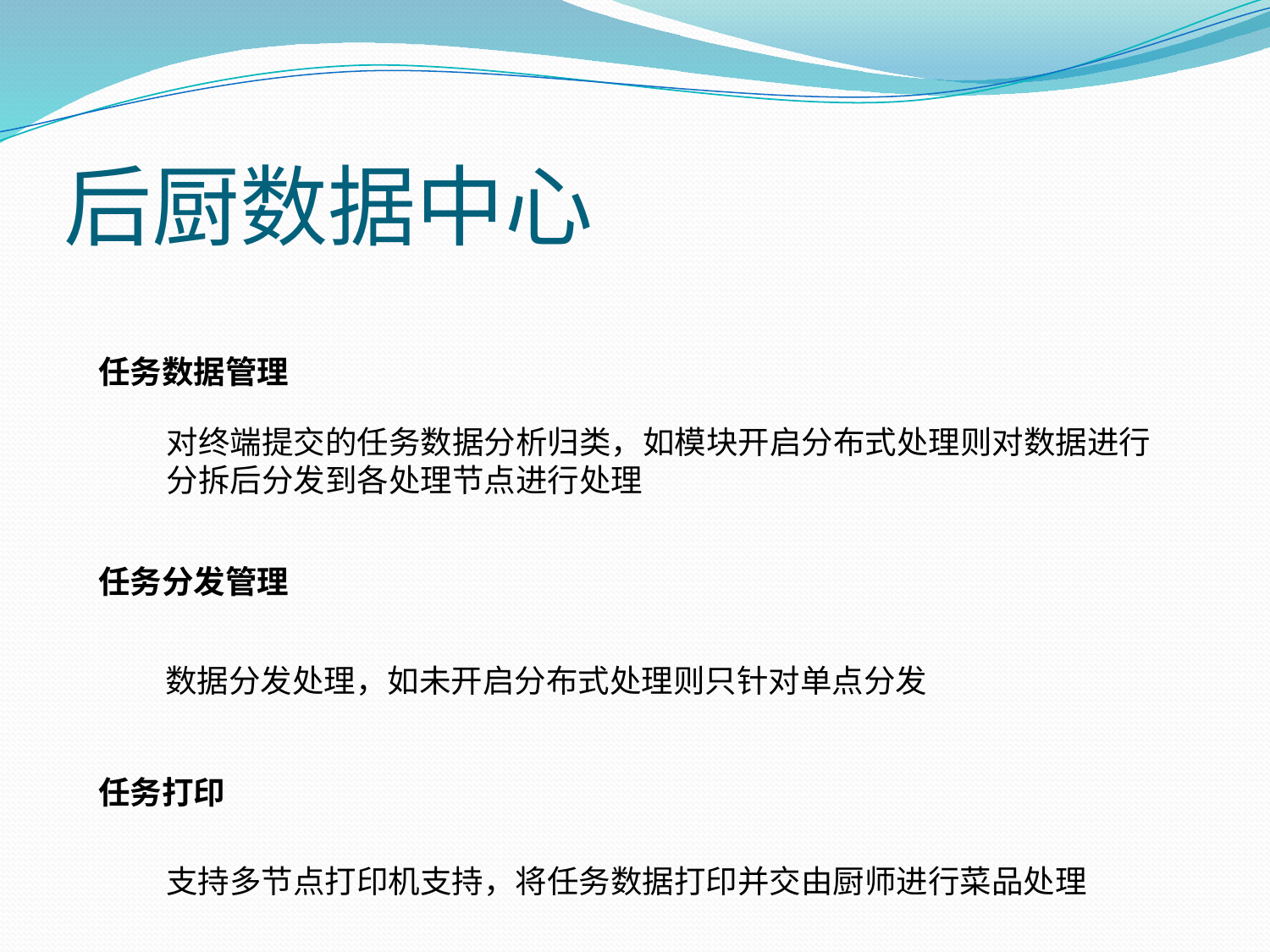

# 后厨数据中心
任务数据管理
对终端提交的任务数据分析归类，如模块开启分布式处理则对数据进行
分拆后分发到各处理节点进行处理
任务分发管理
数据分发处理，如未开启分布式处理则只针对单点分发
任务打印
支持多节点打印机支持，将任务数据打印并交由厨师进行菜品处理